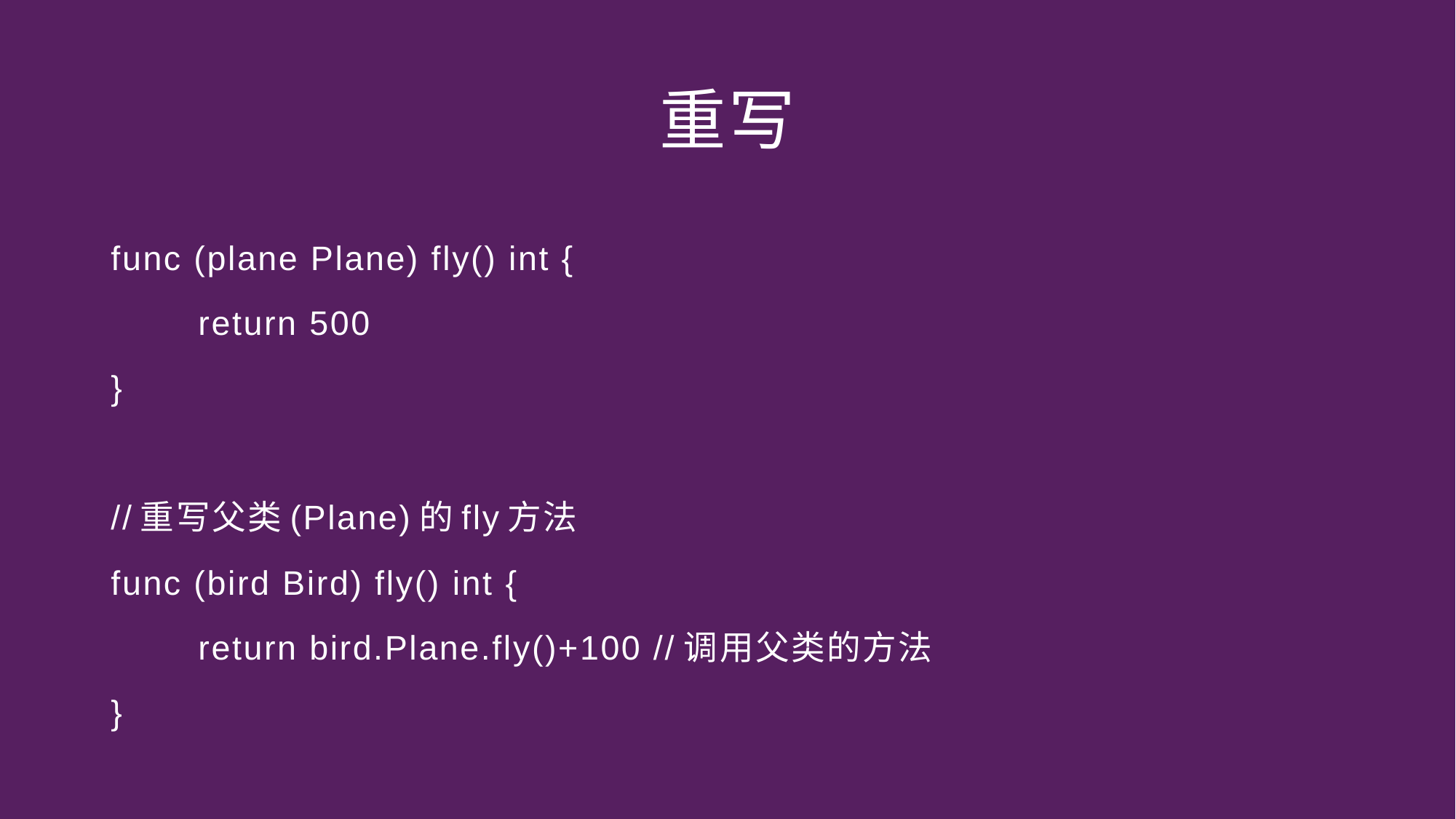

# 重写
func (plane Plane) fly() int {
	return 500
}

//重写父类(Plane)的fly方法
func (bird Bird) fly() int {
	return bird.Plane.fly()+100 //调用父类的方法
}